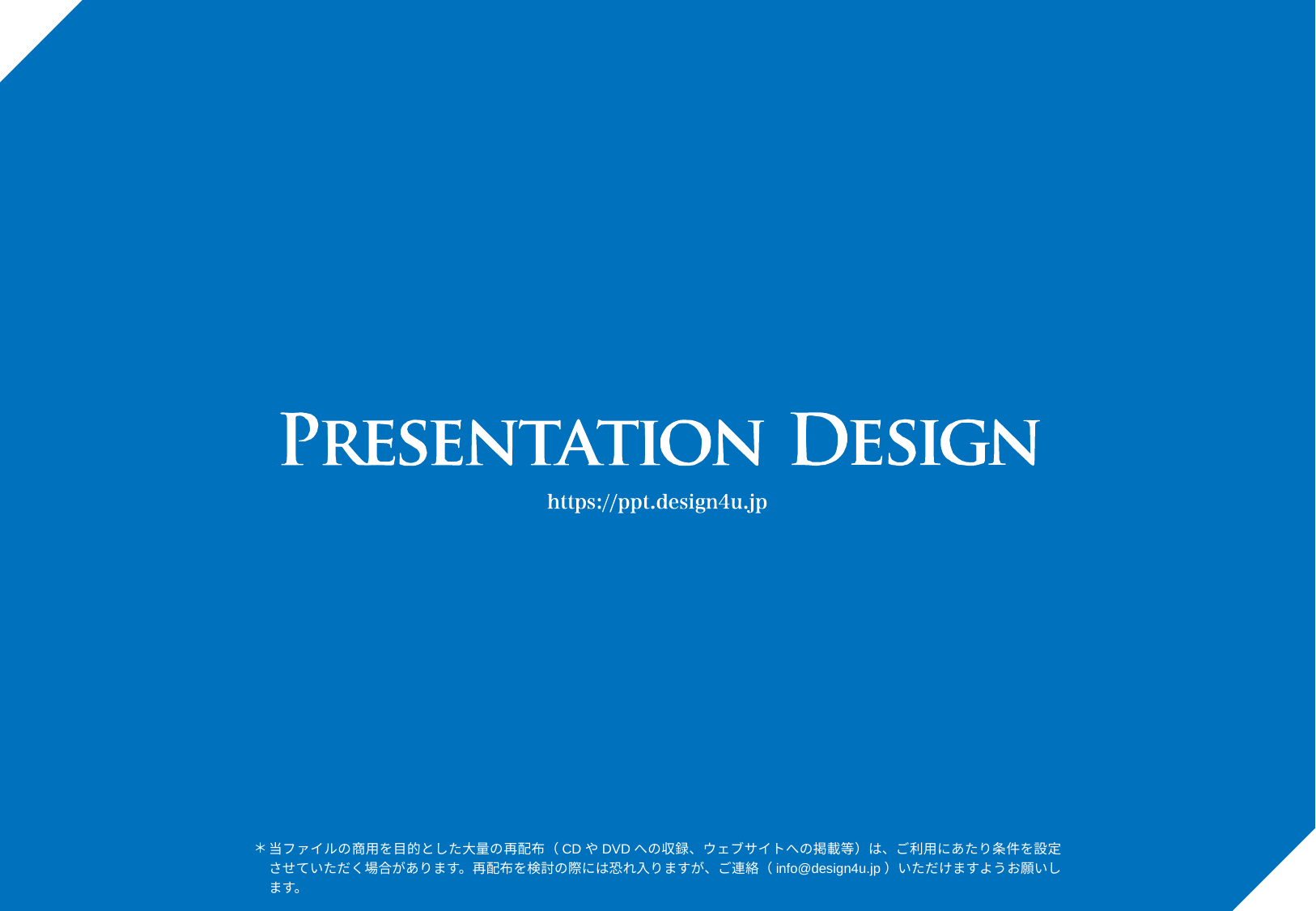

#

当ファイルの商用を目的とした大量の再配布（CDやDVDへの収録、ウェブサイトへの掲載等）は、ご利用にあたり条件を設定させていただく場合があります。再配布を検討の際には恐れ入りますが、ご連絡（info@design4u.jp）いただけますようお願いします。
38